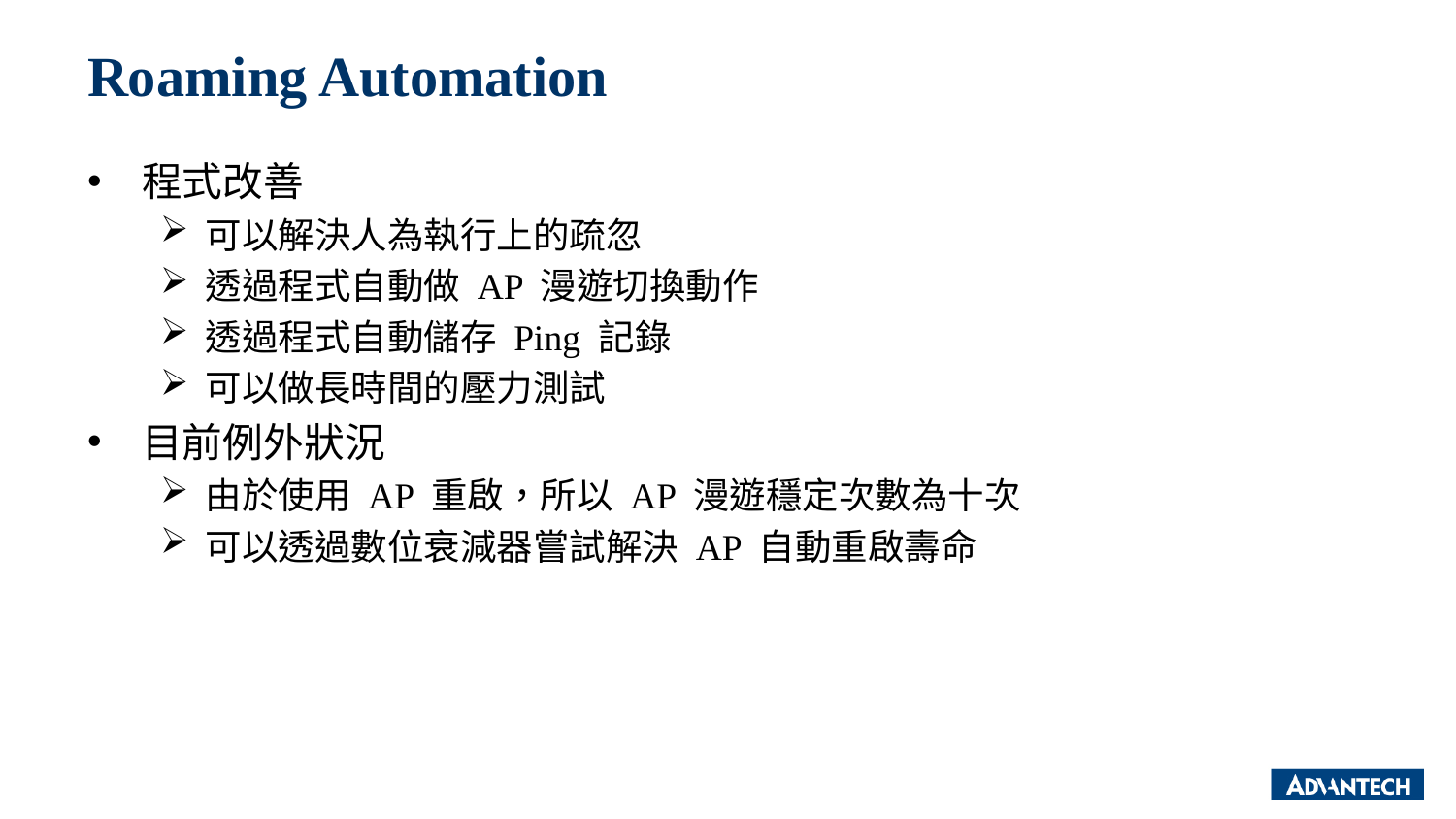

# Roaming Automation
程式改善
可以解決人為執行上的疏忽
透過程式自動做 AP 漫遊切換動作
透過程式自動儲存 Ping 記錄
可以做長時間的壓力測試
目前例外狀況
由於使用 AP 重啟，所以 AP 漫遊穩定次數為十次
可以透過數位衰減器嘗試解決 AP 自動重啟壽命